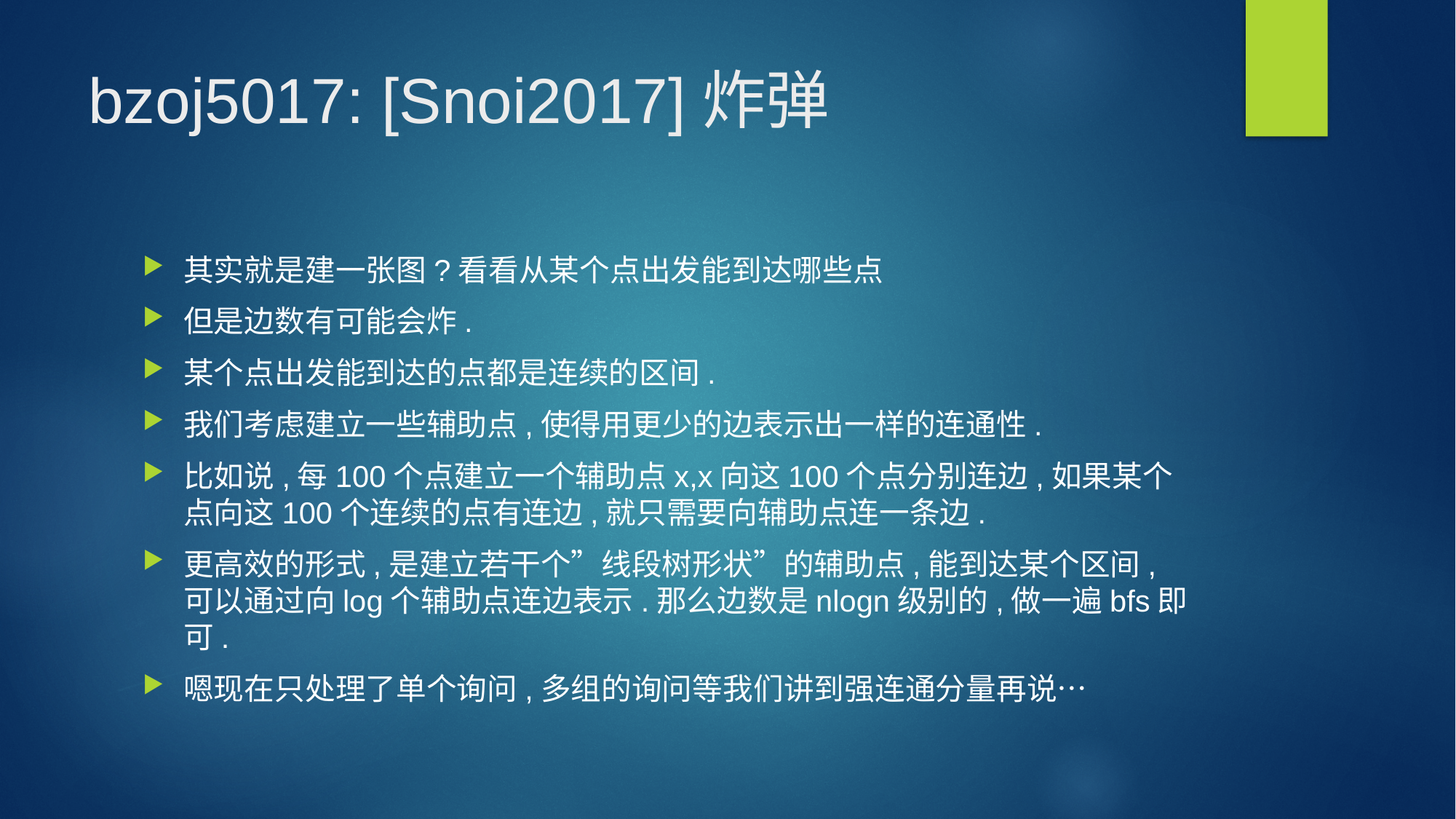

# bzoj5017: [Snoi2017]炸弹
其实就是建一张图?看看从某个点出发能到达哪些点
但是边数有可能会炸.
某个点出发能到达的点都是连续的区间.
我们考虑建立一些辅助点,使得用更少的边表示出一样的连通性.
比如说,每100个点建立一个辅助点x,x向这100个点分别连边,如果某个点向这100个连续的点有连边,就只需要向辅助点连一条边.
更高效的形式,是建立若干个”线段树形状”的辅助点,能到达某个区间,可以通过向log个辅助点连边表示.那么边数是nlogn级别的,做一遍bfs即可.
嗯现在只处理了单个询问,多组的询问等我们讲到强连通分量再说…